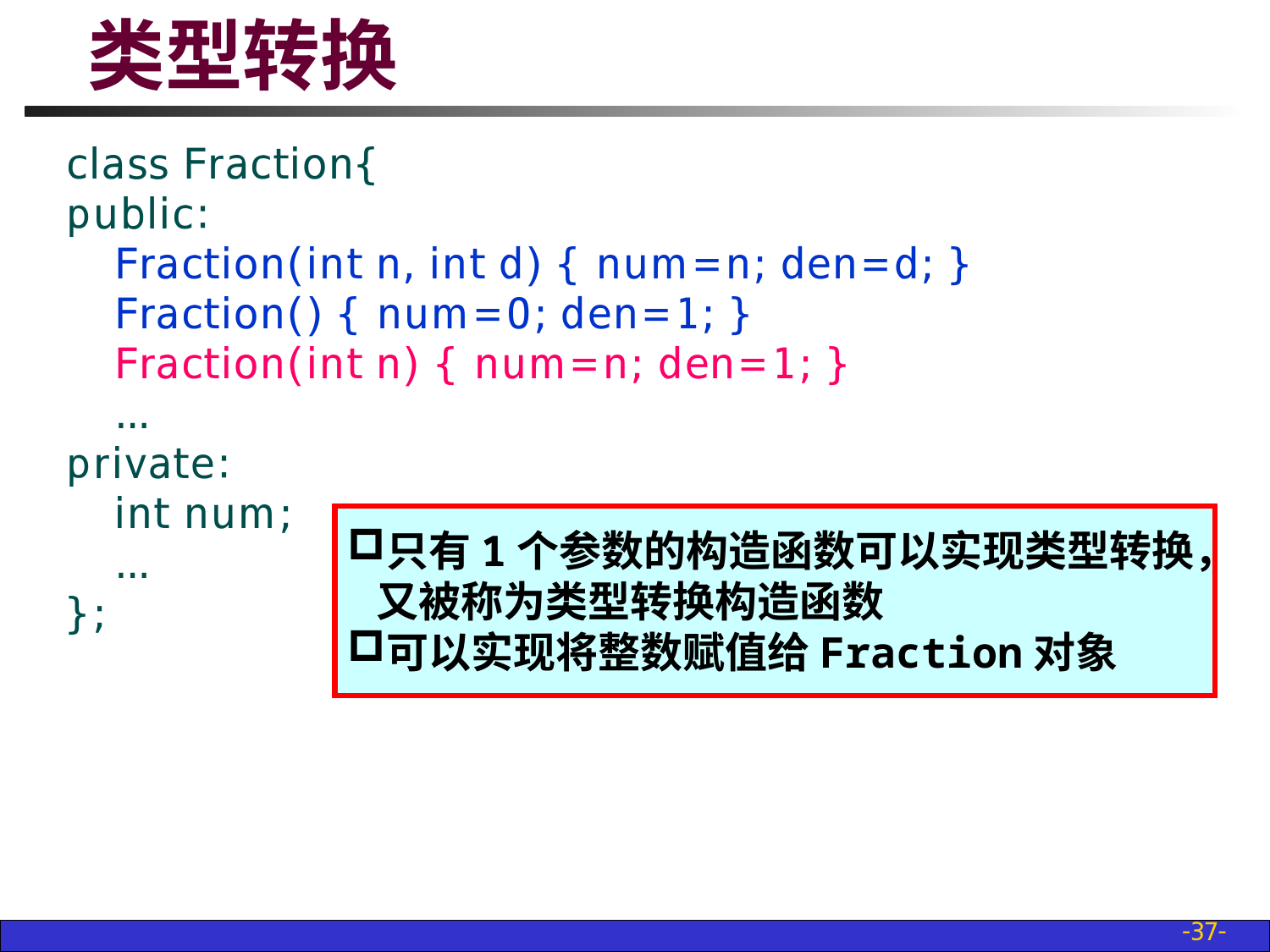

# 类型转换
class Fraction{
public:
	Fraction(int n, int d) { num=n; den=d; }
	Fraction() { num=0; den=1; }
	Fraction(int n) { num=n; den=1; }
	…
private:
	int num;
	…
};
只有1个参数的构造函数可以实现类型转换，
  又被称为类型转换构造函数
可以实现将整数赋值给Fraction对象
-37-